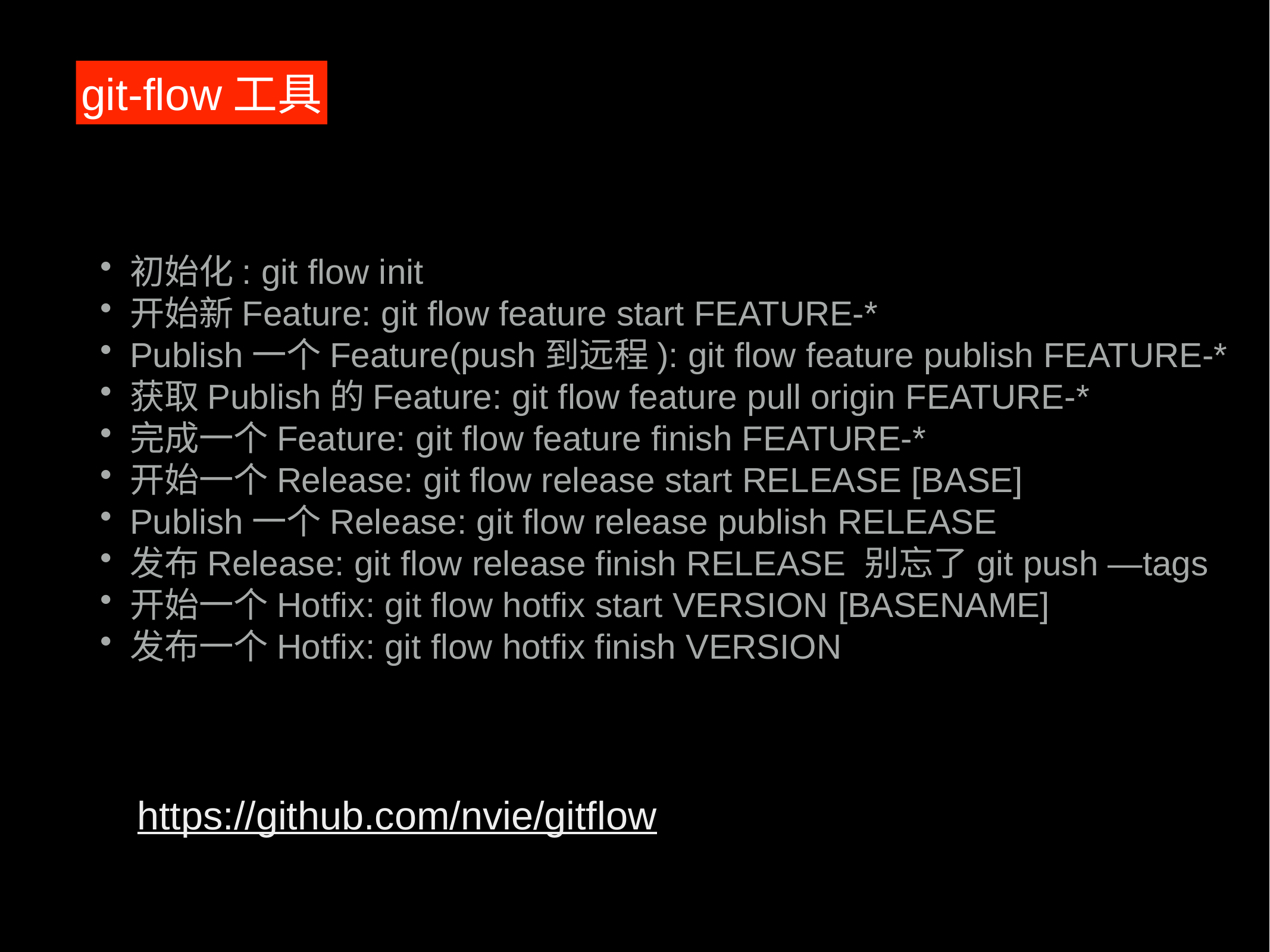

git-flow工具
初始化: git flow init
开始新Feature: git flow feature start FEATURE-*
Publish一个Feature(push到远程): git flow feature publish FEATURE-*
获取Publish的Feature: git flow feature pull origin FEATURE-*
完成一个Feature: git flow feature finish FEATURE-*
开始一个Release: git flow release start RELEASE [BASE]
Publish一个Release: git flow release publish RELEASE
发布Release: git flow release finish RELEASE 别忘了git push —tags
开始一个Hotfix: git flow hotfix start VERSION [BASENAME]
发布一个Hotfix: git flow hotfix finish VERSION
https://github.com/nvie/gitflow